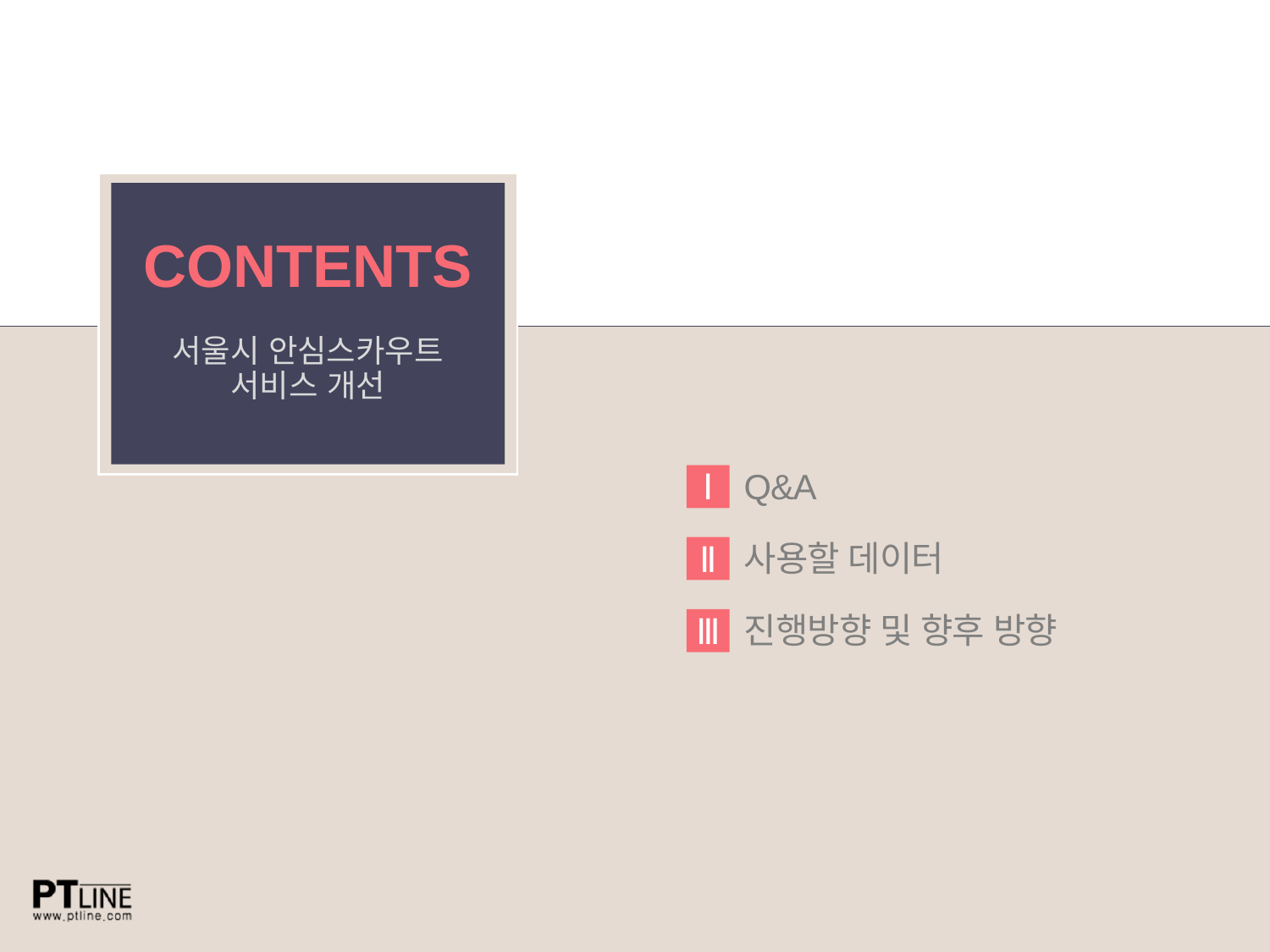

CONTENTS
서울시 안심스카우트
서비스 개선
Q&A
Ⅰ
사용할 데이터
Ⅱ
진행방향 및 향후 방향
Ⅲ